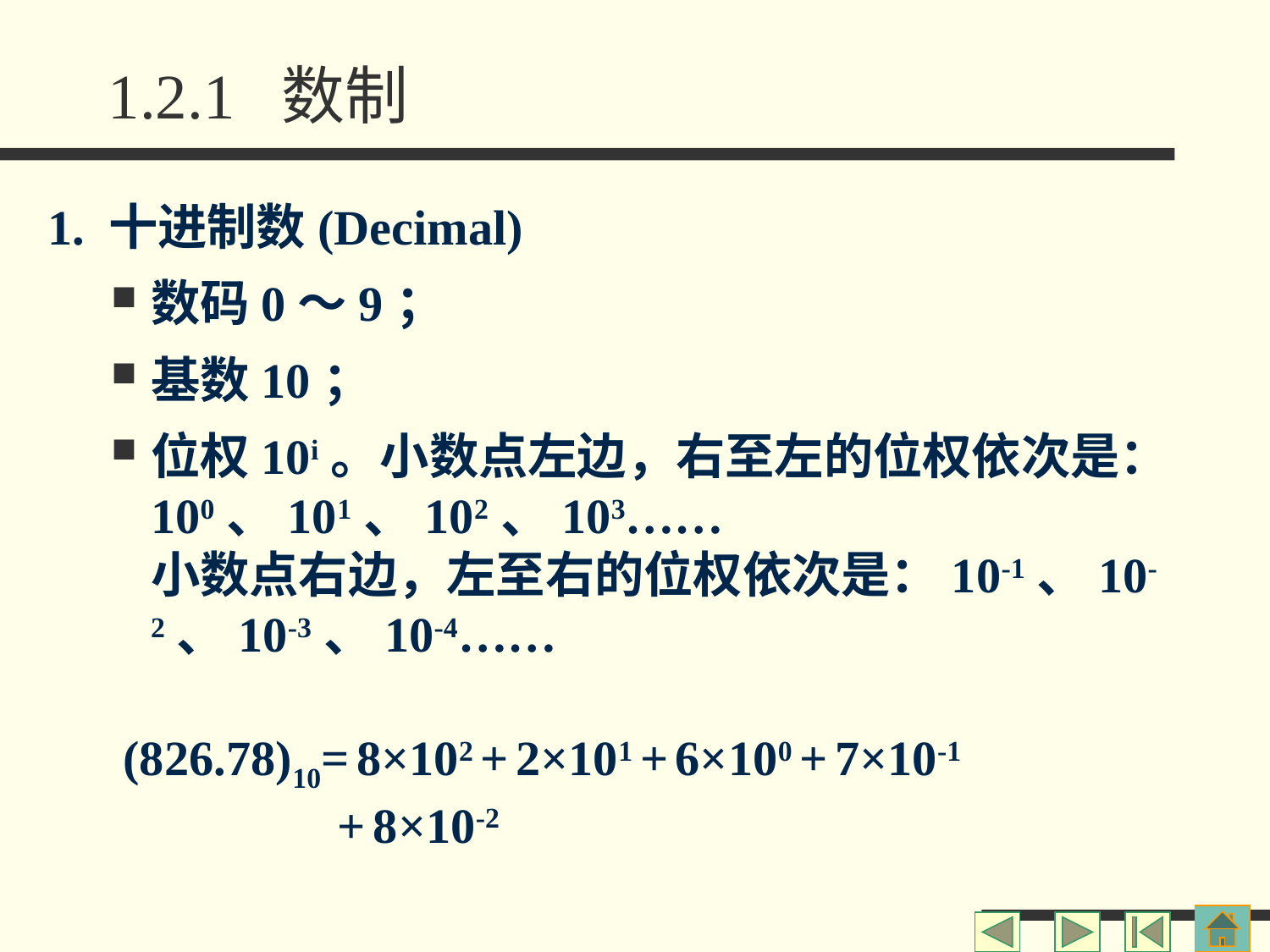

# 1.2.1  数制
1. 十进制数(Decimal)
数码0～9；
基数10；
位权10i。小数点左边，右至左的位权依次是：100、101、102、103……
小数点右边，左至右的位权依次是：10-1、10-2、10-3、10-4……

 (826.78)10= 8×102 + 2×101 + 6×100 + 7×10-1
                          + 8×10-2